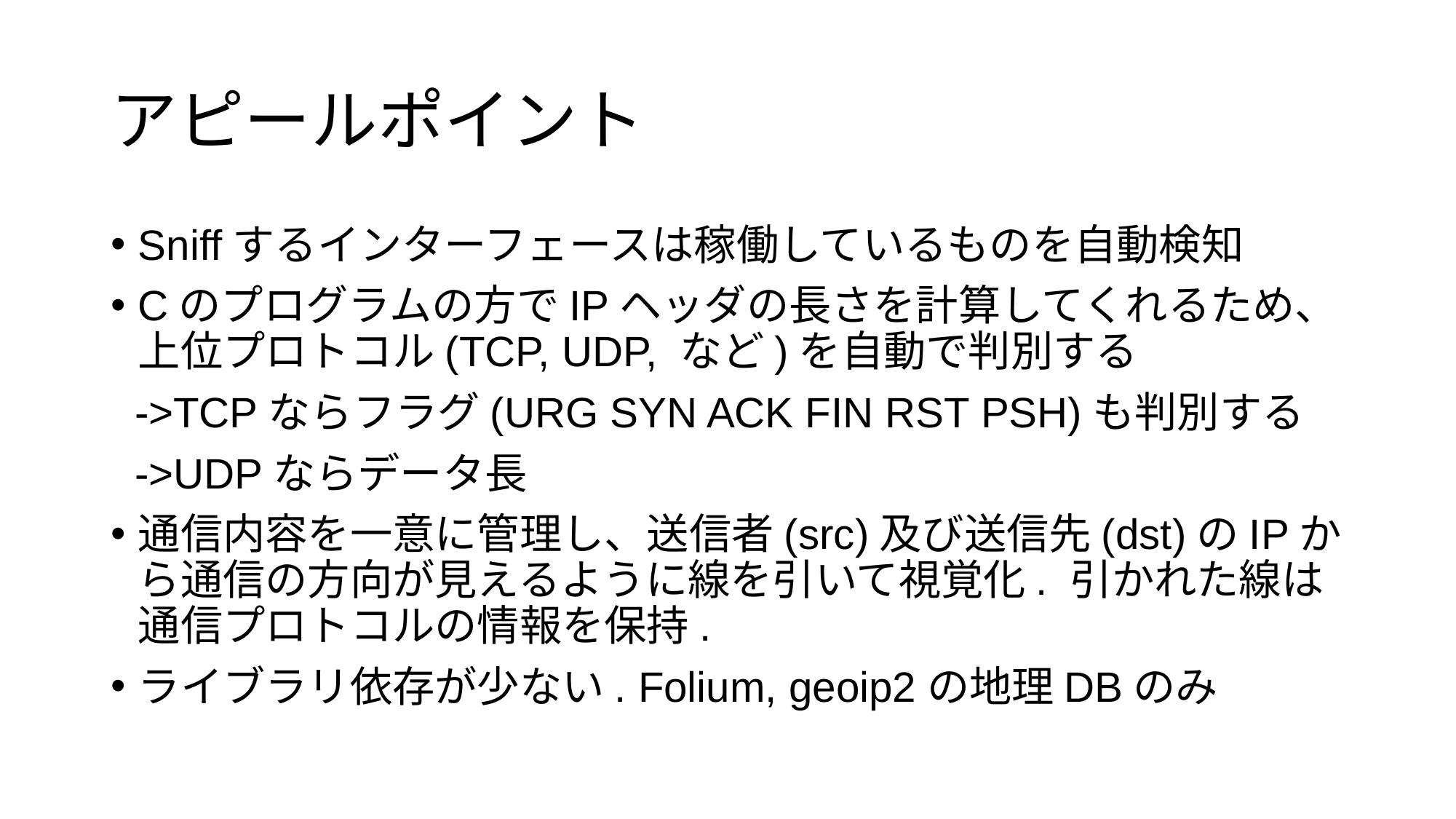

# アピールポイント
Sniffするインターフェースは稼働しているものを自動検知
Cのプログラムの方でIPヘッダの長さを計算してくれるため、上位プロトコル(TCP, UDP, など)を自動で判別する
  ->TCPならフラグ(URG SYN ACK FIN RST PSH)も判別する
  ->UDPならデータ長
通信内容を一意に管理し、送信者(src)及び送信先(dst)のIPから通信の方向が見えるように線を引いて視覚化. 引かれた線は通信プロトコルの情報を保持.
ライブラリ依存が少ない. Folium, geoip2の地理DBのみ